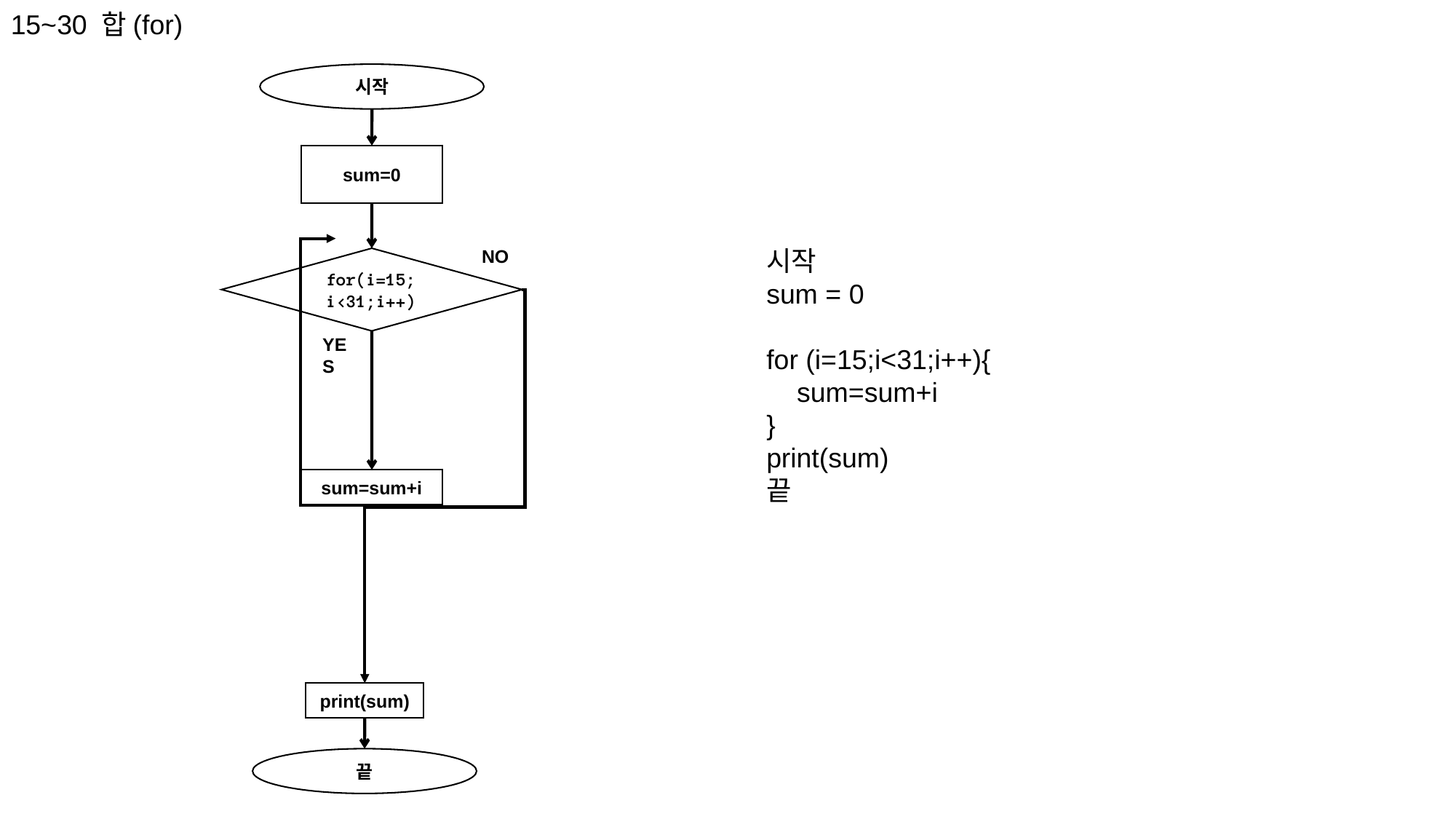

15~30 합(for)
시작
sum=0
시작
sum = 0
for (i=15;i<31;i++){
    sum=sum+i
}
print(sum)
끝
NO
for(i=15;
i<31;i++)
YES
sum=sum+i
print(sum)
끝